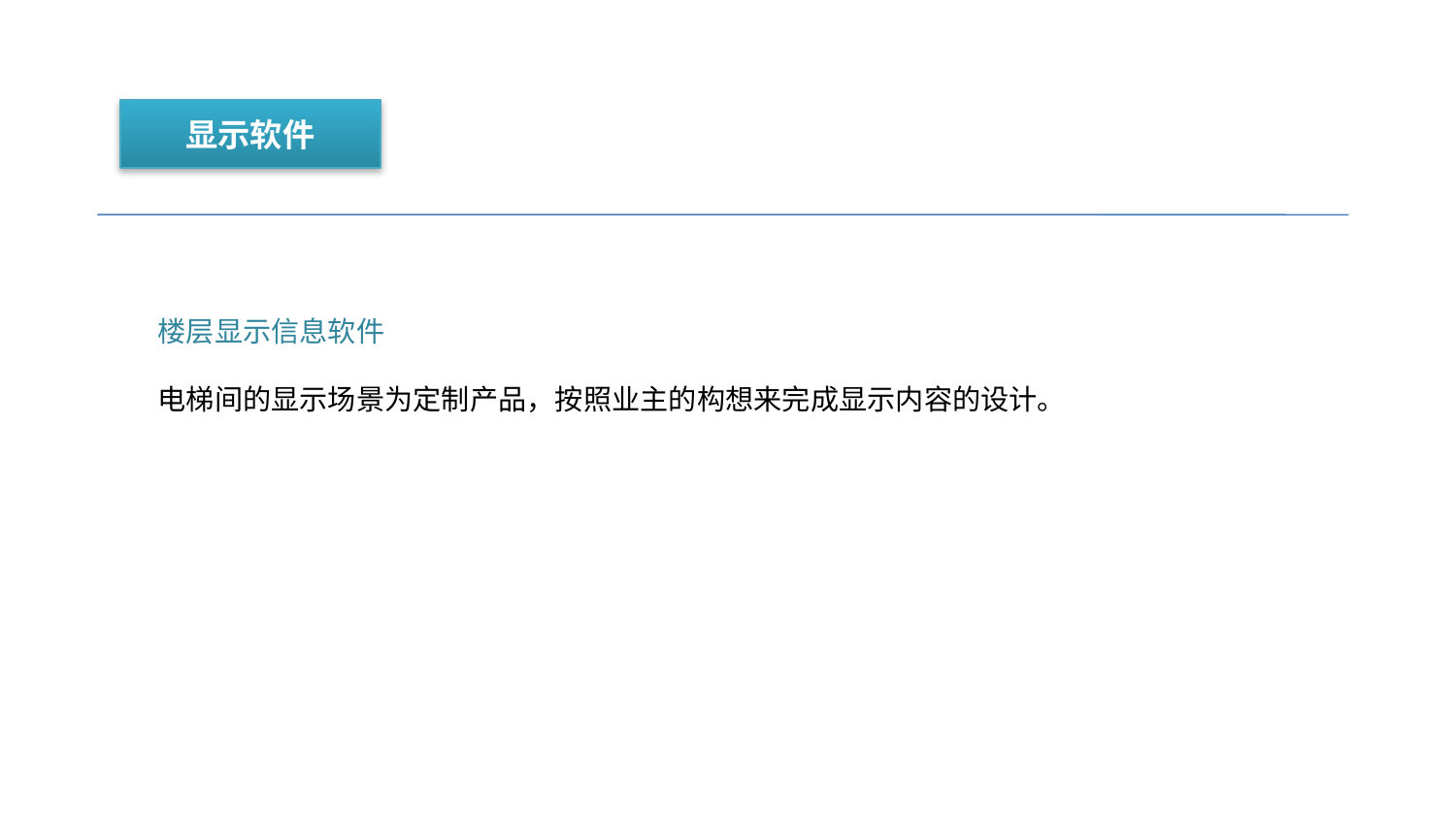

显示软件
楼层显示信息软件

电梯间的显示场景为定制产品，按照业主的构想来完成显示内容的设计。